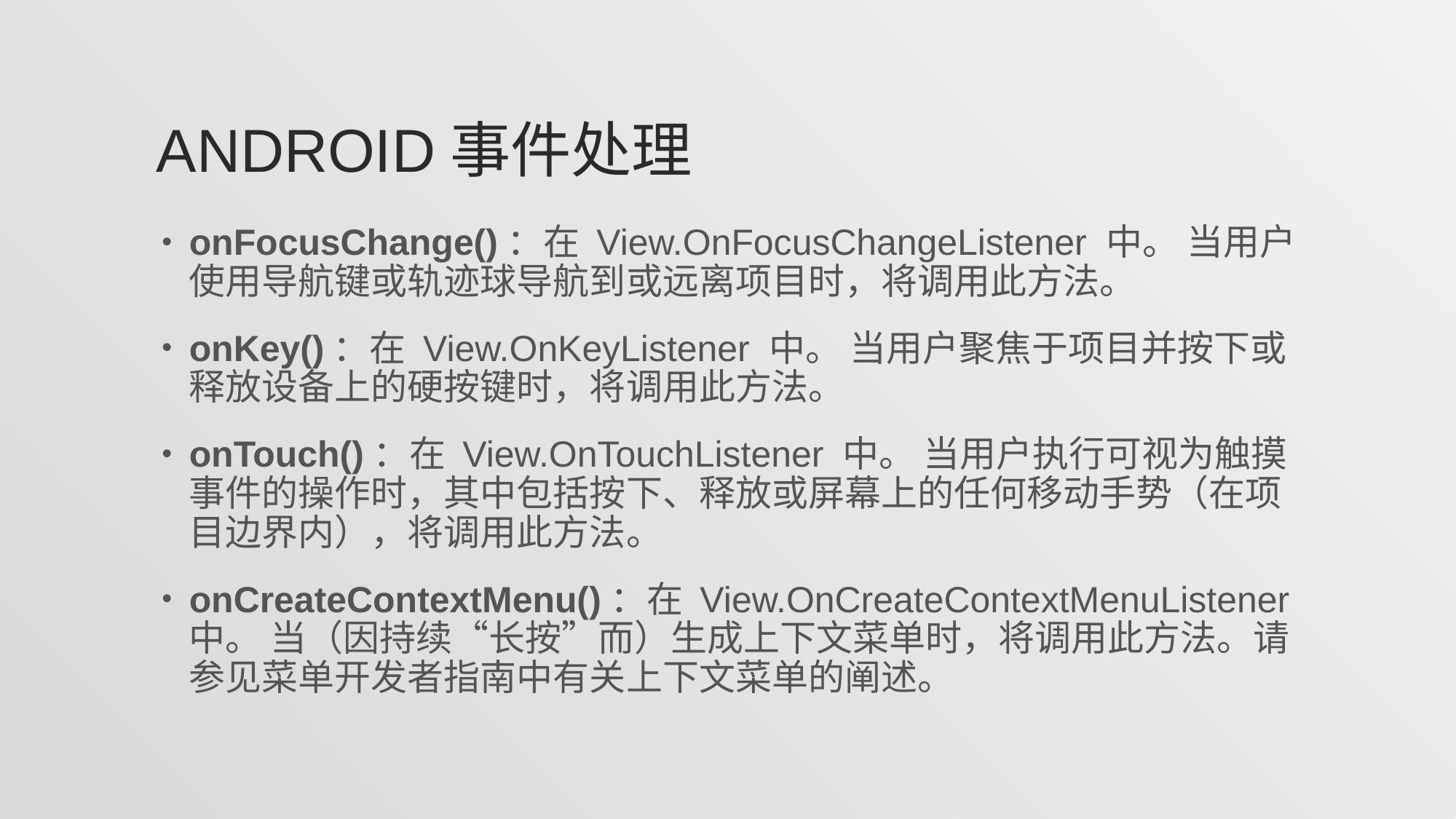

# Android事件处理
onFocusChange()：在 View.OnFocusChangeListener 中。 当用户使用导航键或轨迹球导航到或远离项目时，将调用此方法。
onKey()：在 View.OnKeyListener 中。 当用户聚焦于项目并按下或释放设备上的硬按键时，将调用此方法。
onTouch()：在 View.OnTouchListener 中。 当用户执行可视为触摸事件的操作时，其中包括按下、释放或屏幕上的任何移动手势（在项目边界内），将调用此方法。
onCreateContextMenu()：在 View.OnCreateContextMenuListener 中。 当（因持续“长按”而）生成上下文菜单时，将调用此方法。请参见菜单开发者指南中有关上下文菜单的阐述。